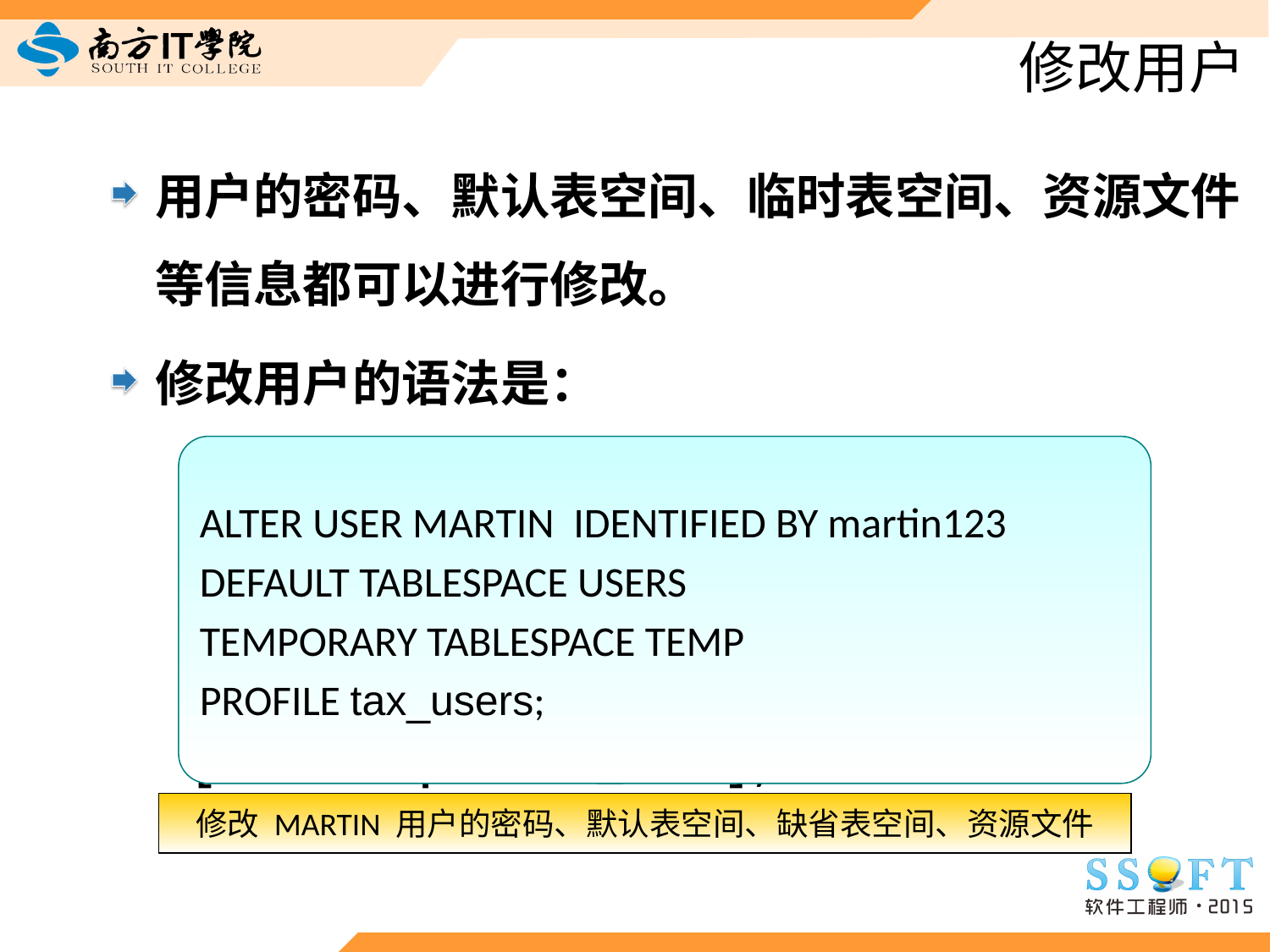

# 修改用户
用户的密码、默认表空间、临时表空间、资源文件等信息都可以进行修改。
修改用户的语法是：
ALTER USER username
IDENTIFIED BY password
[DEFAULT TABLESPACE tablespace_name]
[TEMPORARY TABLESPACE tablespace_name]
[PROFILE profile_name];
ALTER USER MARTIN  IDENTIFIED BY martin123
DEFAULT TABLESPACE USERS
TEMPORARY TABLESPACE TEMP
PROFILE tax_users;
修改 MARTIN 用户的密码、默认表空间、缺省表空间、资源文件